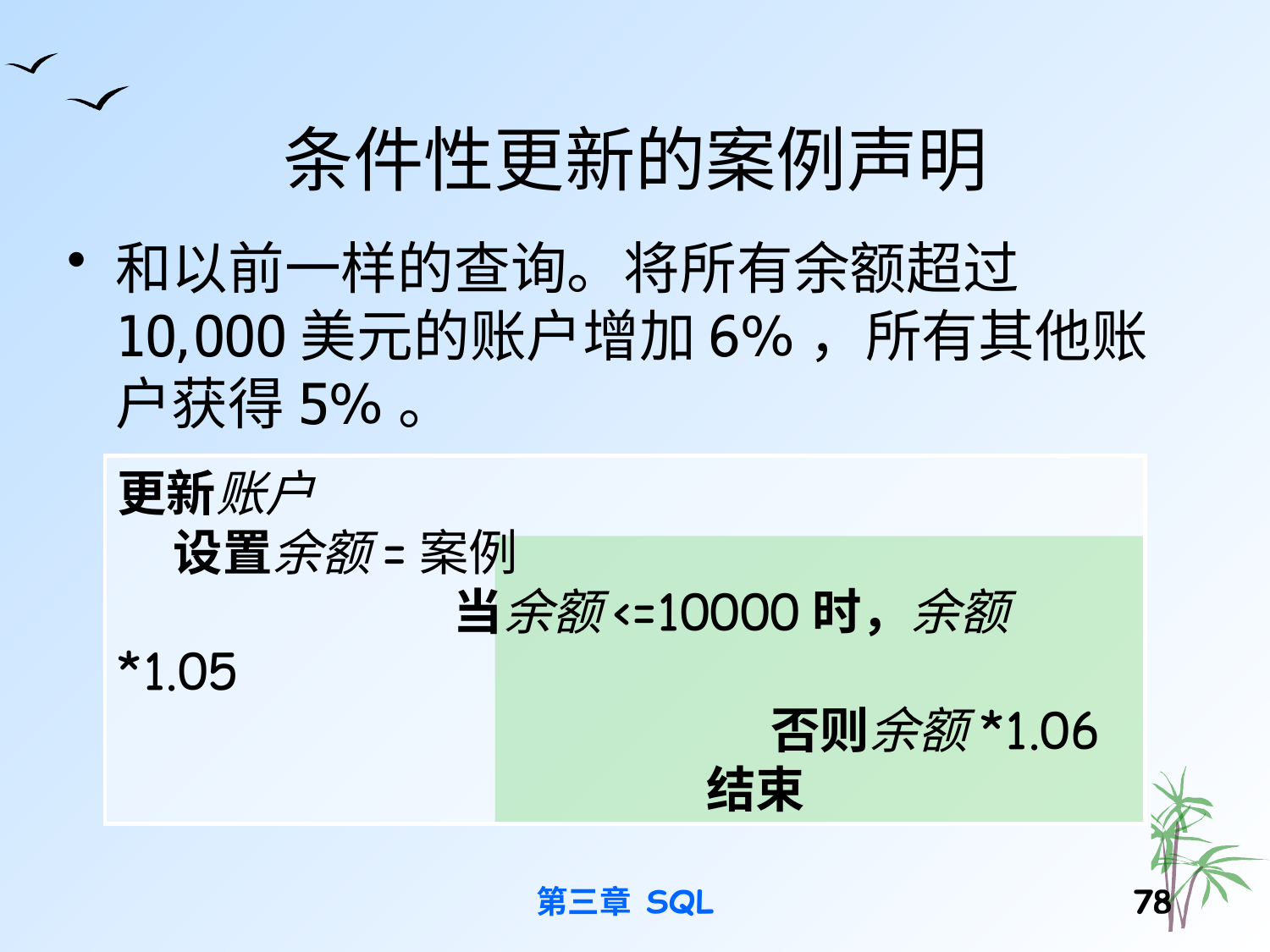

# 条件性更新的案例声明
和以前一样的查询。将所有余额超过10,000美元的账户增加6%，所有其他账户获得5%。
更新账户
     设置余额=案例
                              当余额<=10000时，余额*1.05
                              否则余额*1.06
                           结束

第三章 SQL
78